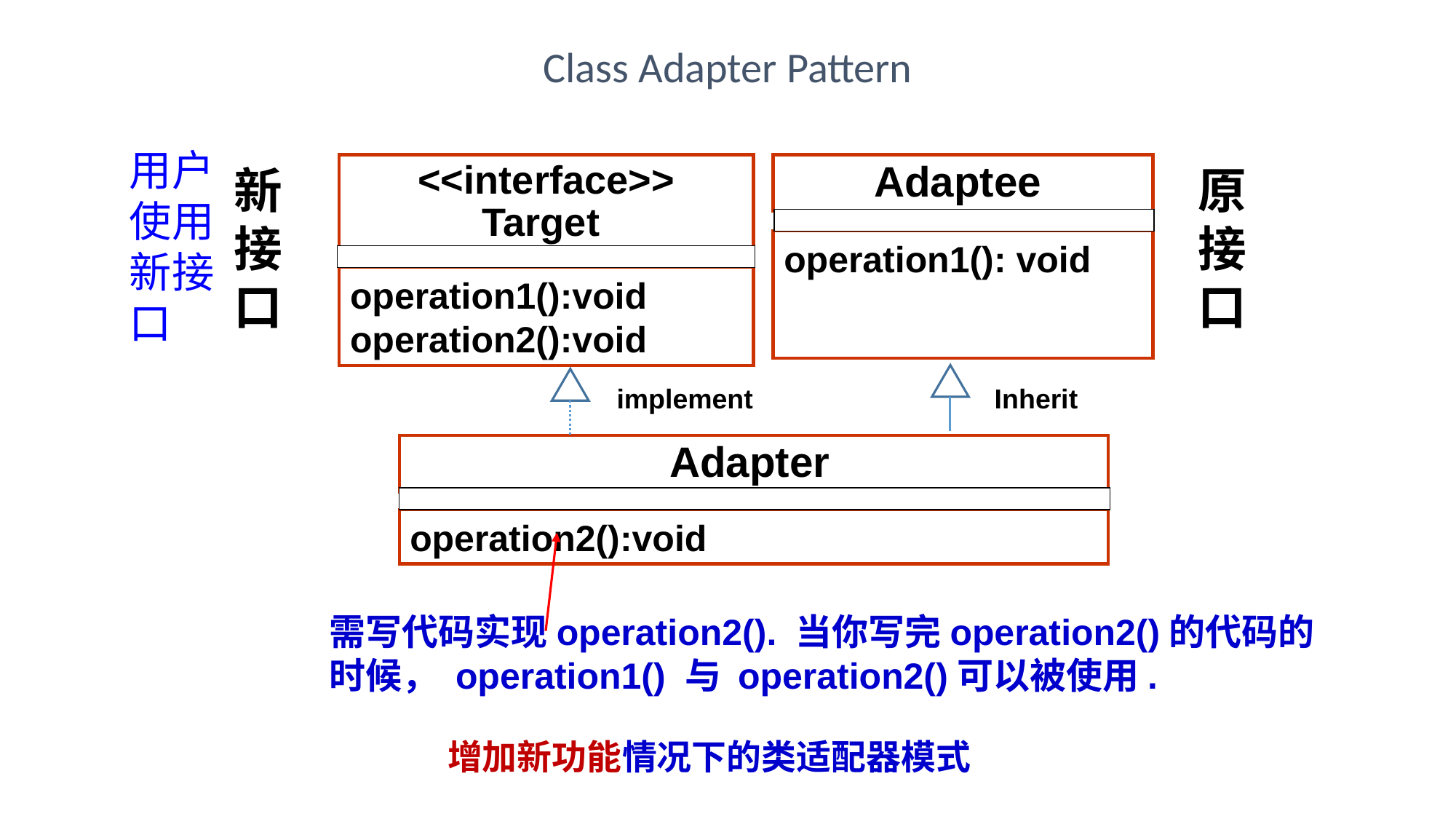

Class Adapter Pattern
用户
使用
新接
口
新
接
口
原
接
口
<<interface>>
Target

operation1():void
operation2():void
Adaptee

operation1(): void

implement
Inherit
Adapter

operation2():void

需写代码实现operation2(). 当你写完operation2()的代码的时候， operation1() 与 operation2()可以被使用.
增加新功能情况下的类适配器模式
16